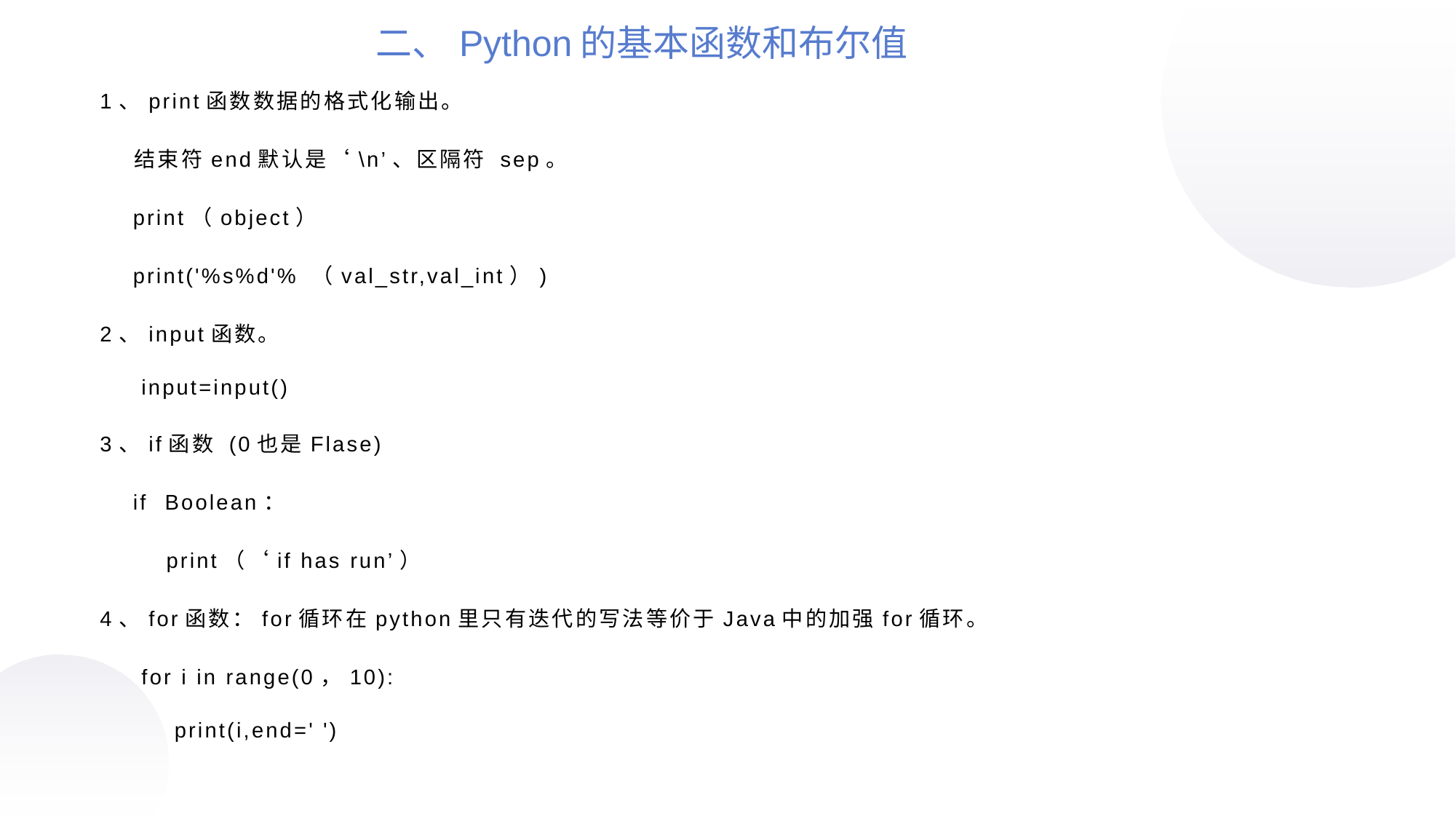

二、Python的基本函数和布尔值

1、print函数数据的格式化输出。
    结束符end默认是‘\n’、区隔符 sep。
    print（object）
    print('%s%d'% （val_str,val_int）)
2、input函数。
     input=input()
3、if函数 (0也是Flase)
    if  Boolean：
        print（‘if has run’）
4、for函数：for循环在python里只有迭代的写法等价于Java中的加强for循环。
     for i in range(0，10):
         print(i,end=' ')